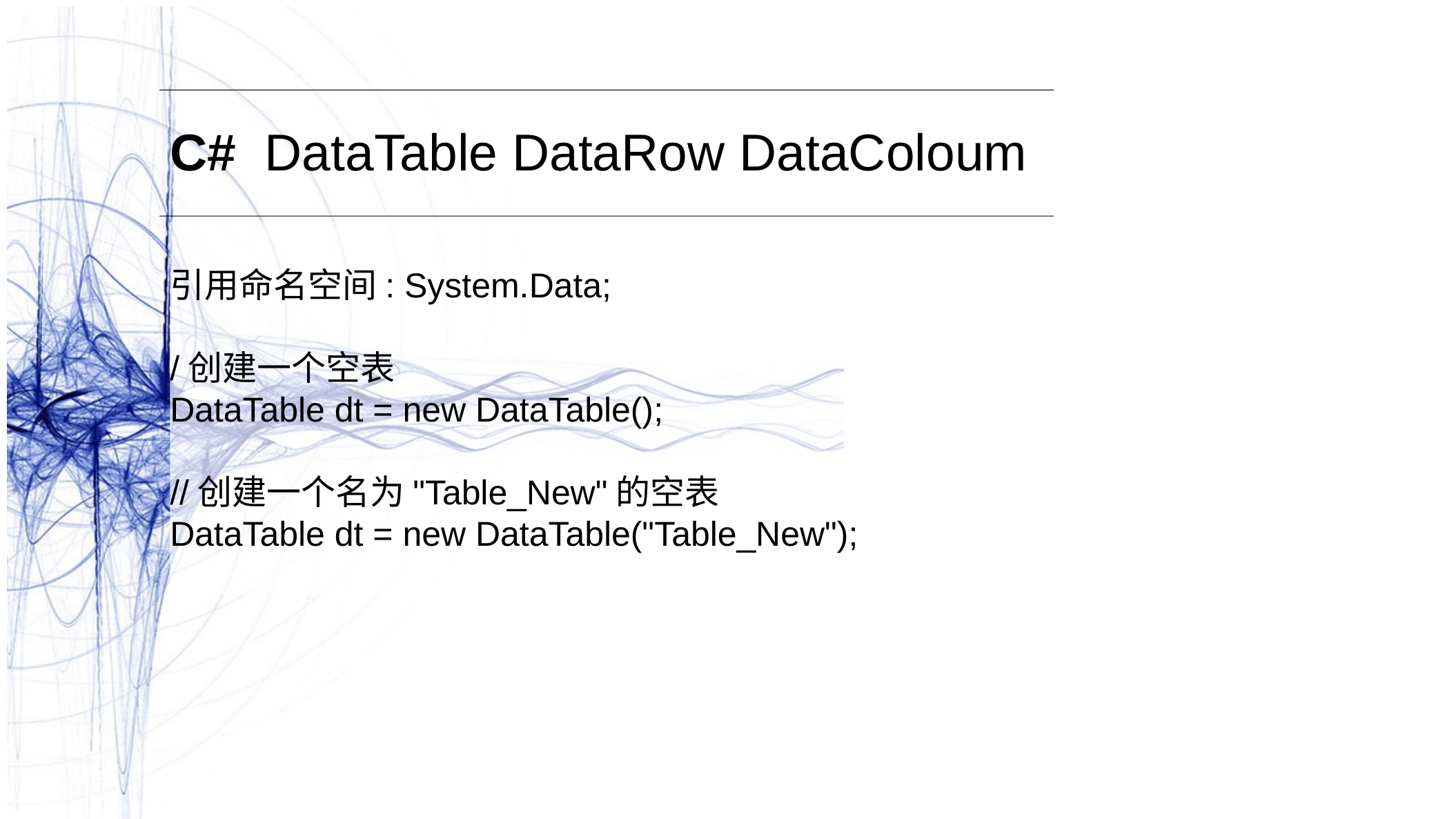

C#  DataTable DataRow DataColoum

引用命名空间: System.Data;

/创建一个空表
DataTable dt = new DataTable();

//创建一个名为"Table_New"的空表
DataTable dt = new DataTable("Table_New");